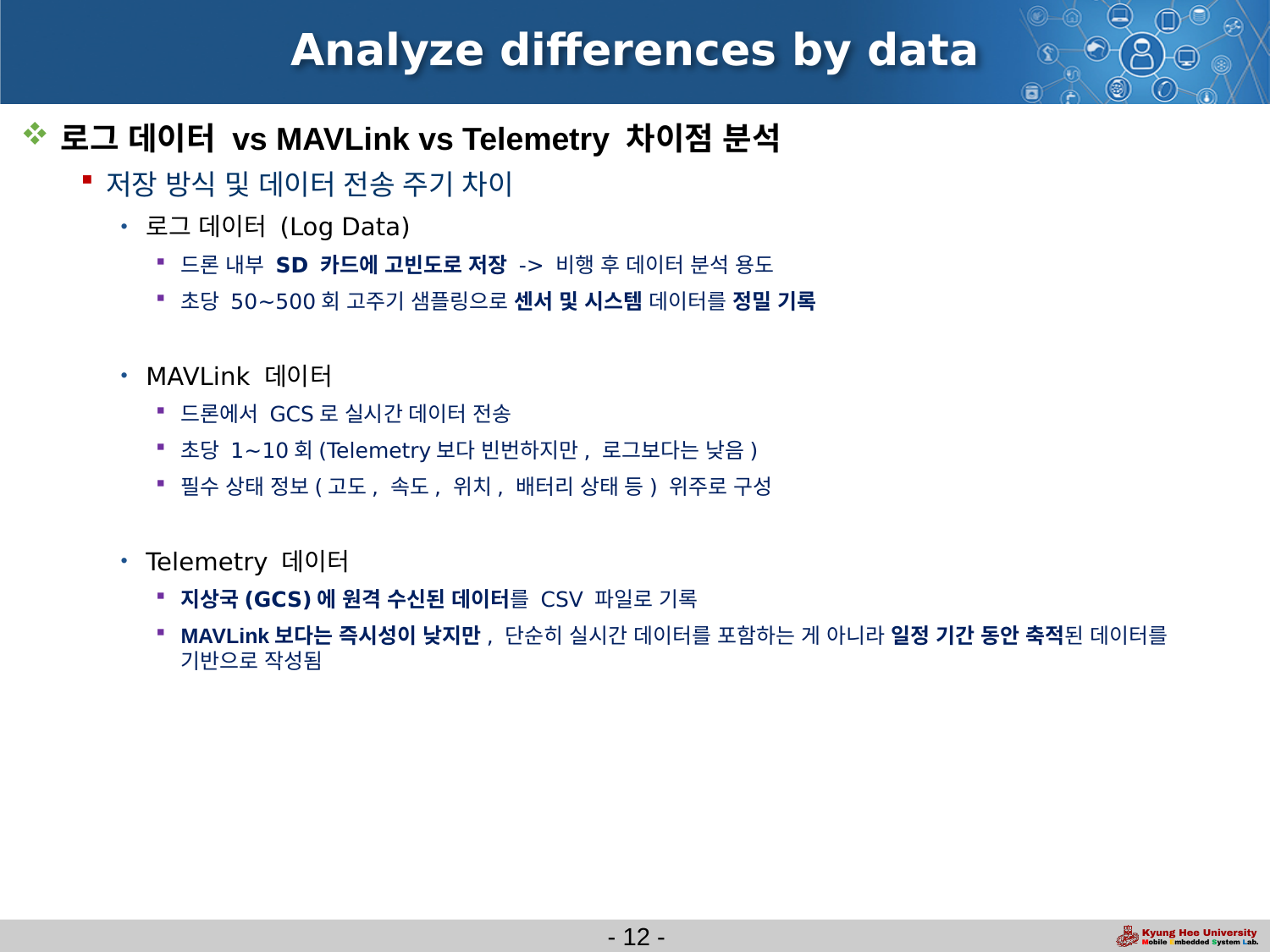

# Analyze differences by data
로그 데이터 vs MAVLink vs Telemetry 차이점 분석
저장 방식 및 데이터 전송 주기 차이
로그 데이터 (Log Data)
드론 내부 SD 카드에 고빈도로 저장 -> 비행 후 데이터 분석 용도
초당 50~500회 고주기 샘플링으로 센서 및 시스템 데이터를 정밀 기록

MAVLink 데이터
드론에서 GCS로 실시간 데이터 전송
초당 1~10회(Telemetry보다 빈번하지만, 로그보다는 낮음)
필수 상태 정보(고도, 속도, 위치, 배터리 상태 등) 위주로 구성

Telemetry 데이터
지상국(GCS)에 원격 수신된 데이터를 CSV 파일로 기록
MAVLink보다는 즉시성이 낮지만, 단순히 실시간 데이터를 포함하는 게 아니라 일정 기간 동안 축적된 데이터를 기반으로 작성됨